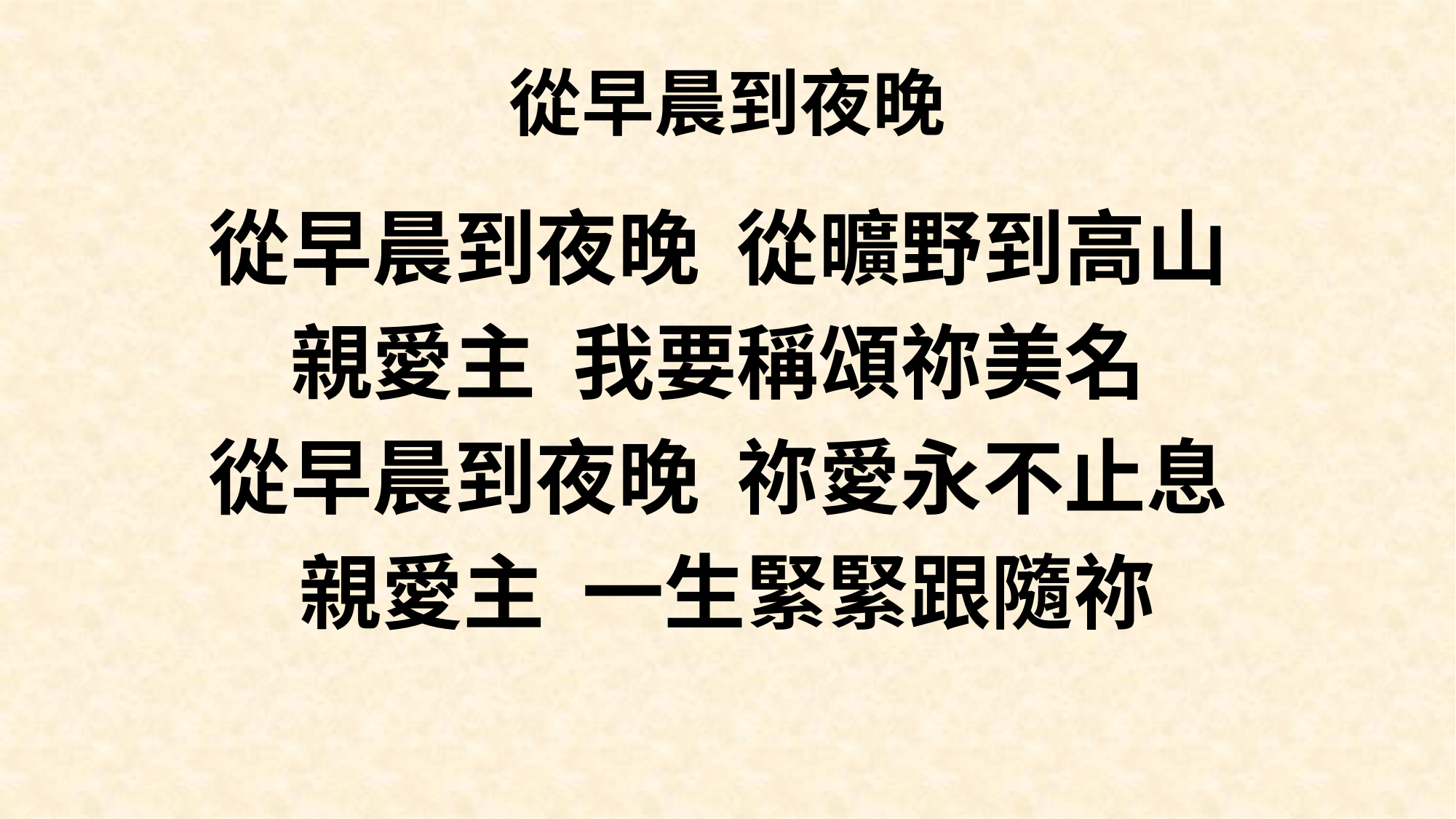

# 從早晨到夜晚
從早晨到夜晚  從曠野到高山
親愛主  我要稱頌祢美名
從早晨到夜晚  祢愛永不止息
親愛主  一生緊緊跟隨祢